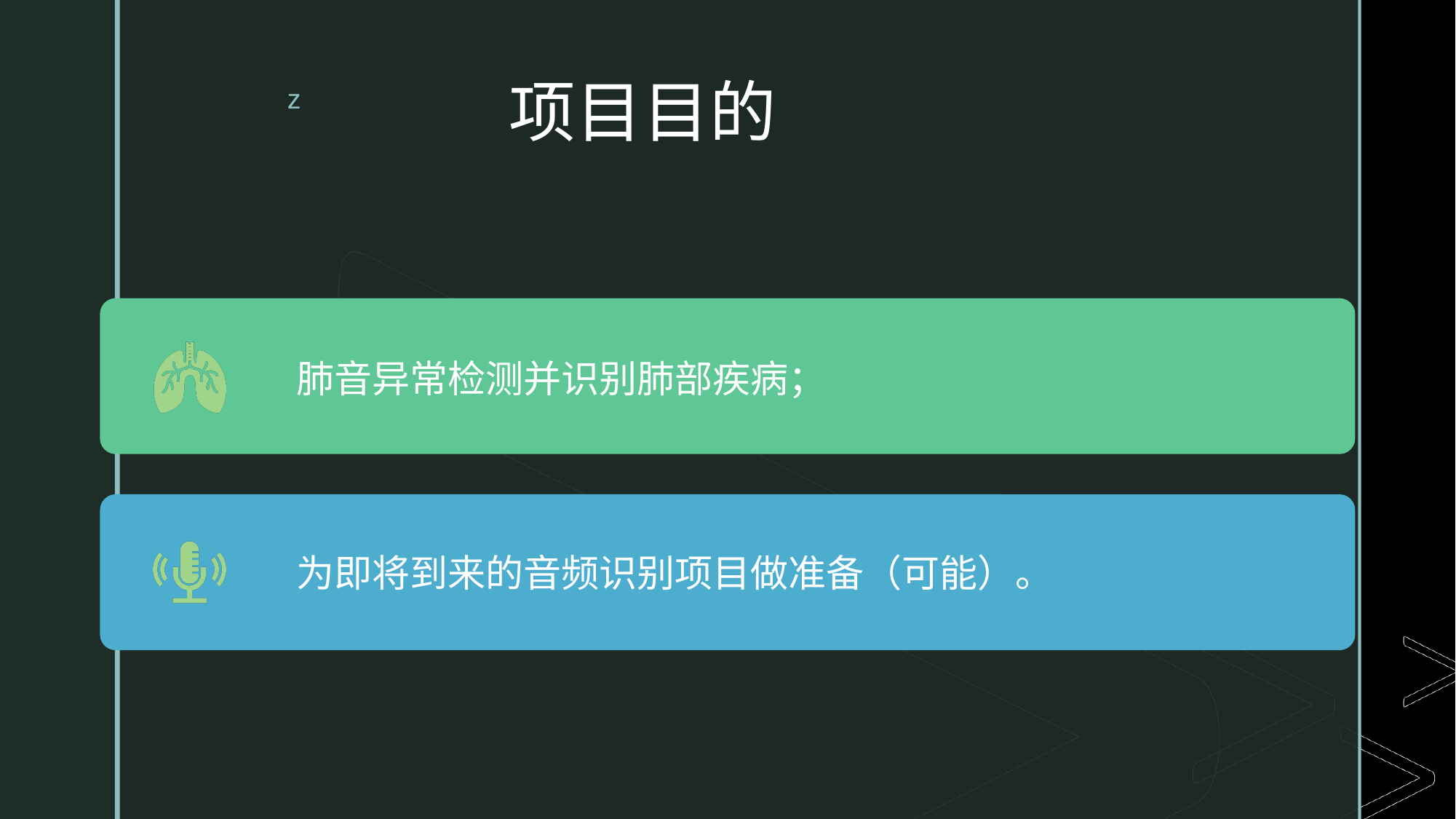

项目目的
肺音异常检测并识别肺部疾病；
为即将到来的音频识别项目做准备（可能）。